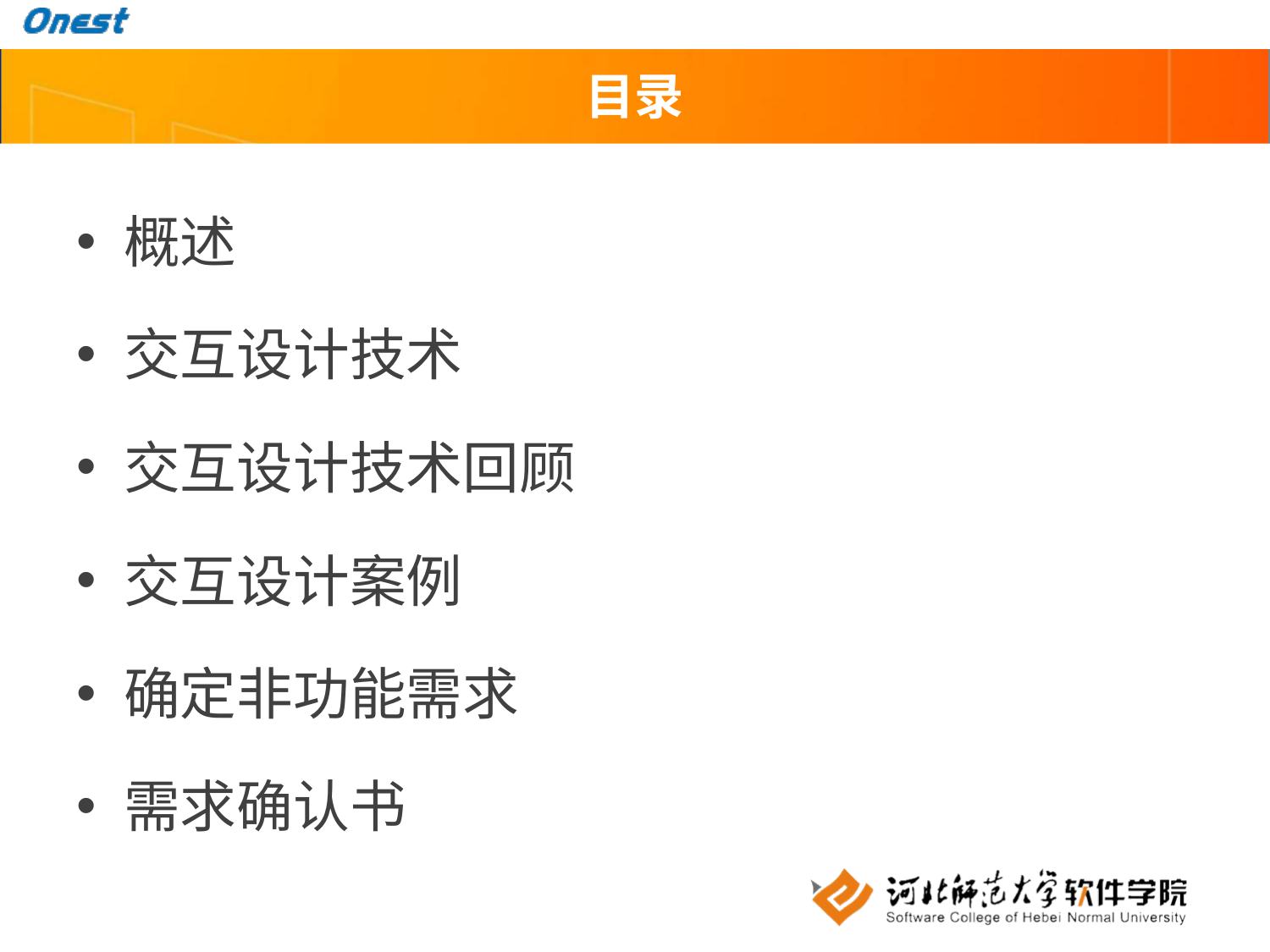

# 目录
概述
交互设计技术
交互设计技术回顾
交互设计案例
确定非功能需求
需求确认书